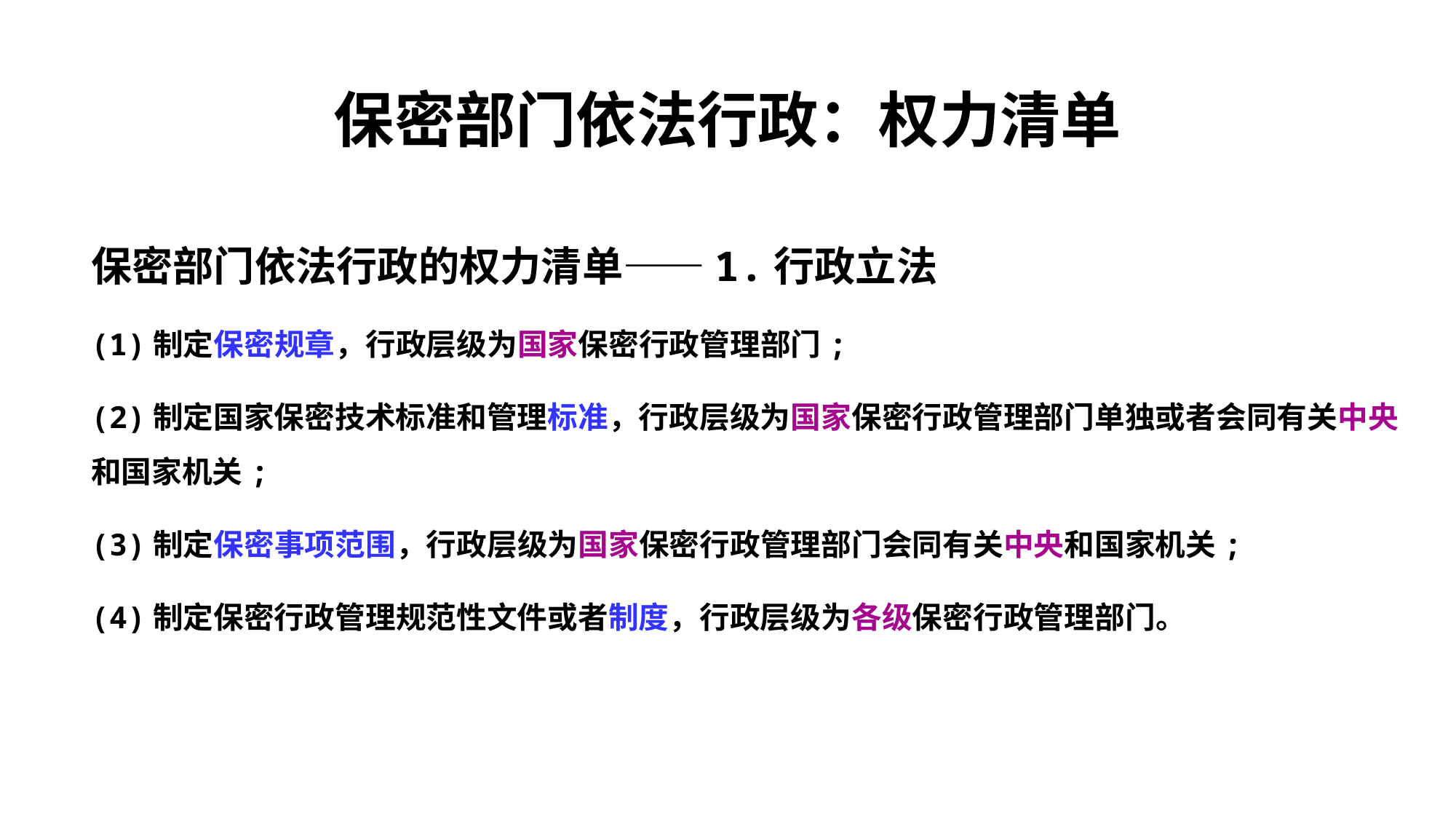

# 保密部门依法行政：权力清单
保密部门依法行政的权力清单——1.行政立法
(1)制定保密规章，行政层级为国家保密行政管理部门;
(2)制定国家保密技术标准和管理标准，行政层级为国家保密行政管理部门单独或者会同有关中央和国家机关;
(3)制定保密事项范围，行政层级为国家保密行政管理部门会同有关中央和国家机关;
(4)制定保密行政管理规范性文件或者制度，行政层级为各级保密行政管理部门。